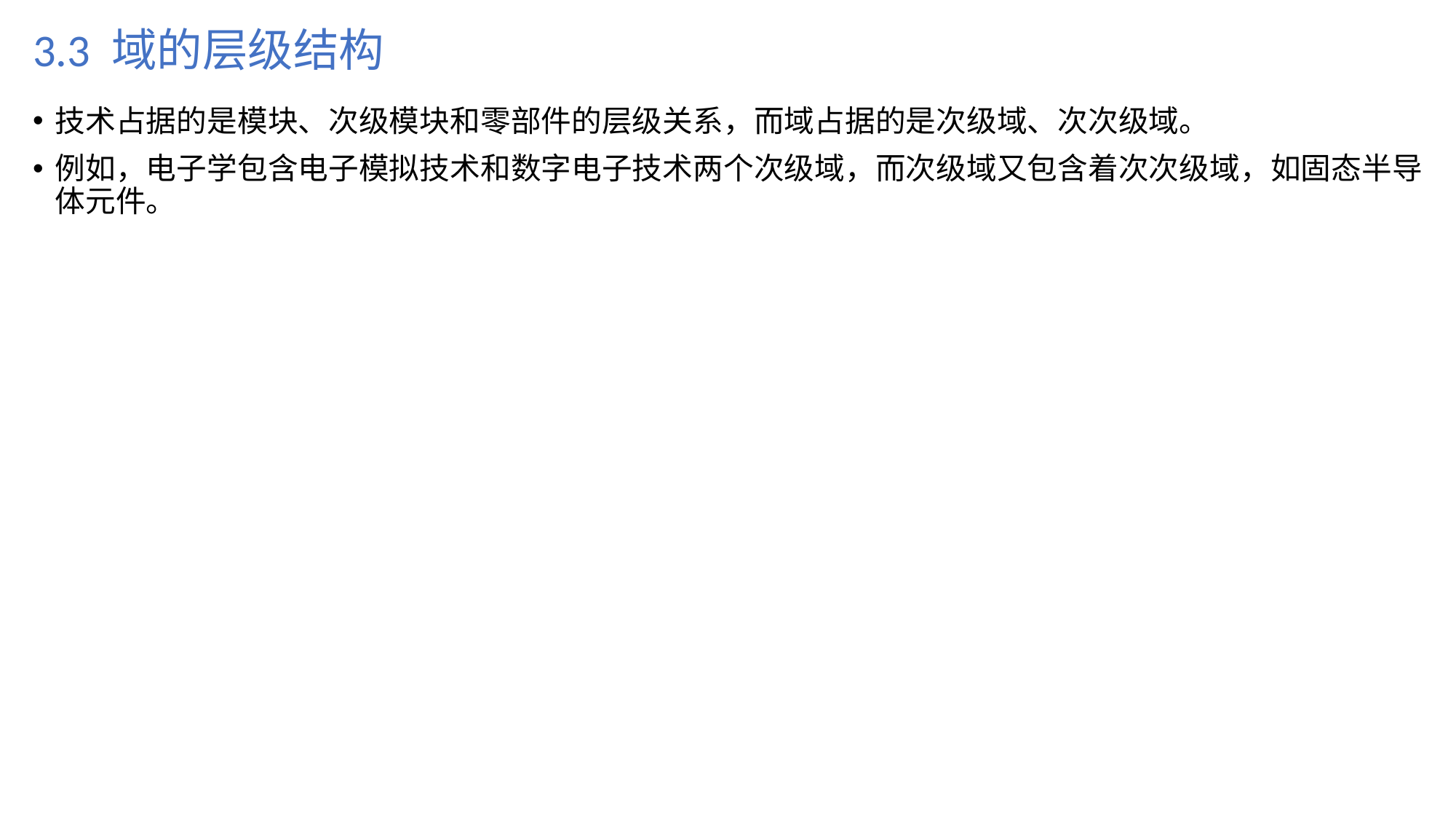

# 3.3 域的层级结构
技术占据的是模块、次级模块和零部件的层级关系，而域占据的是次级域、次次级域。
例如，电子学包含电子模拟技术和数字电子技术两个次级域，而次级域又包含着次次级域，如固态半导体元件。